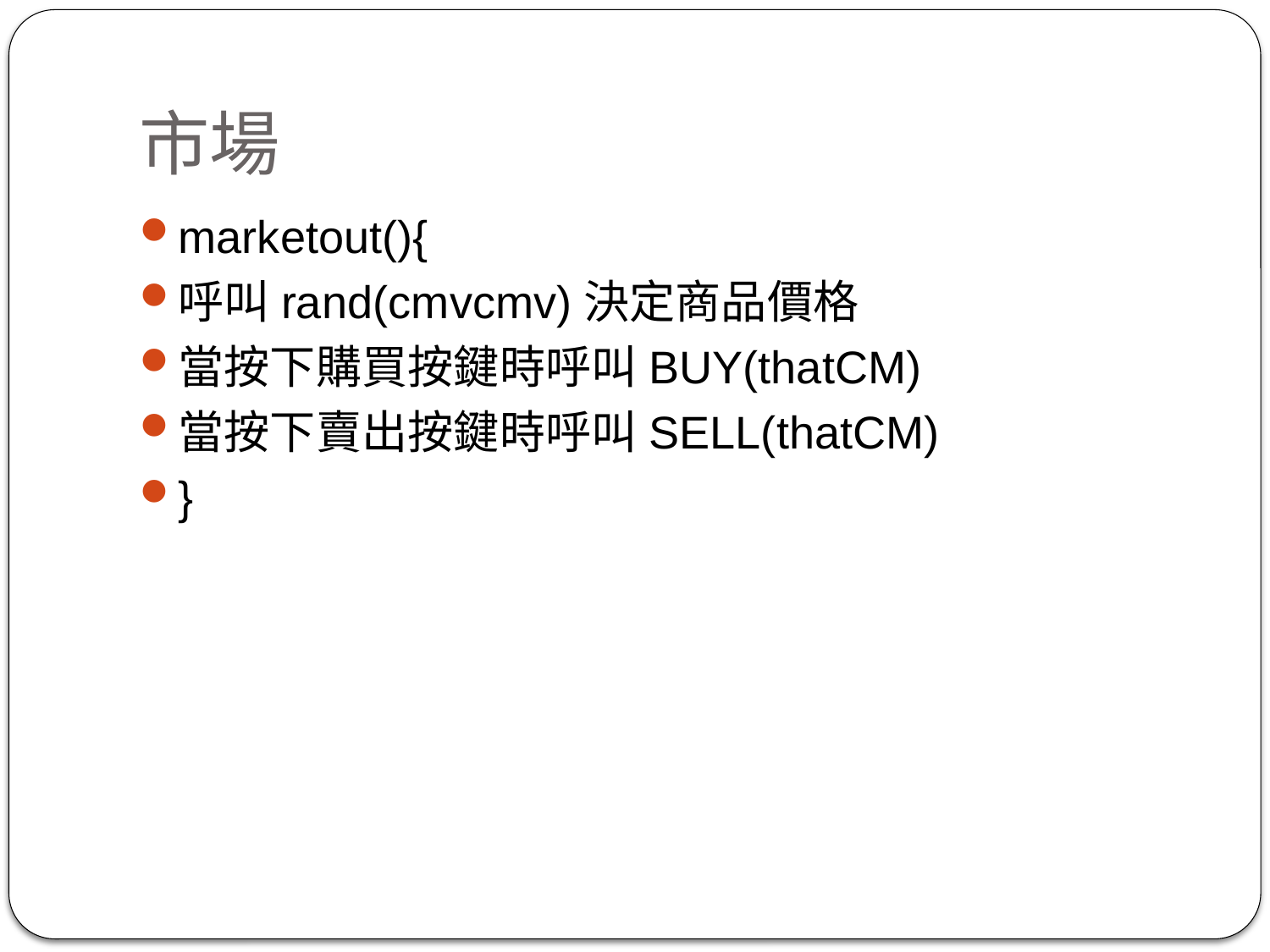

# 市場
marketout(){
呼叫rand(cmvcmv)決定商品價格
當按下購買按鍵時呼叫BUY(thatCM)
當按下賣出按鍵時呼叫SELL(thatCM)
}